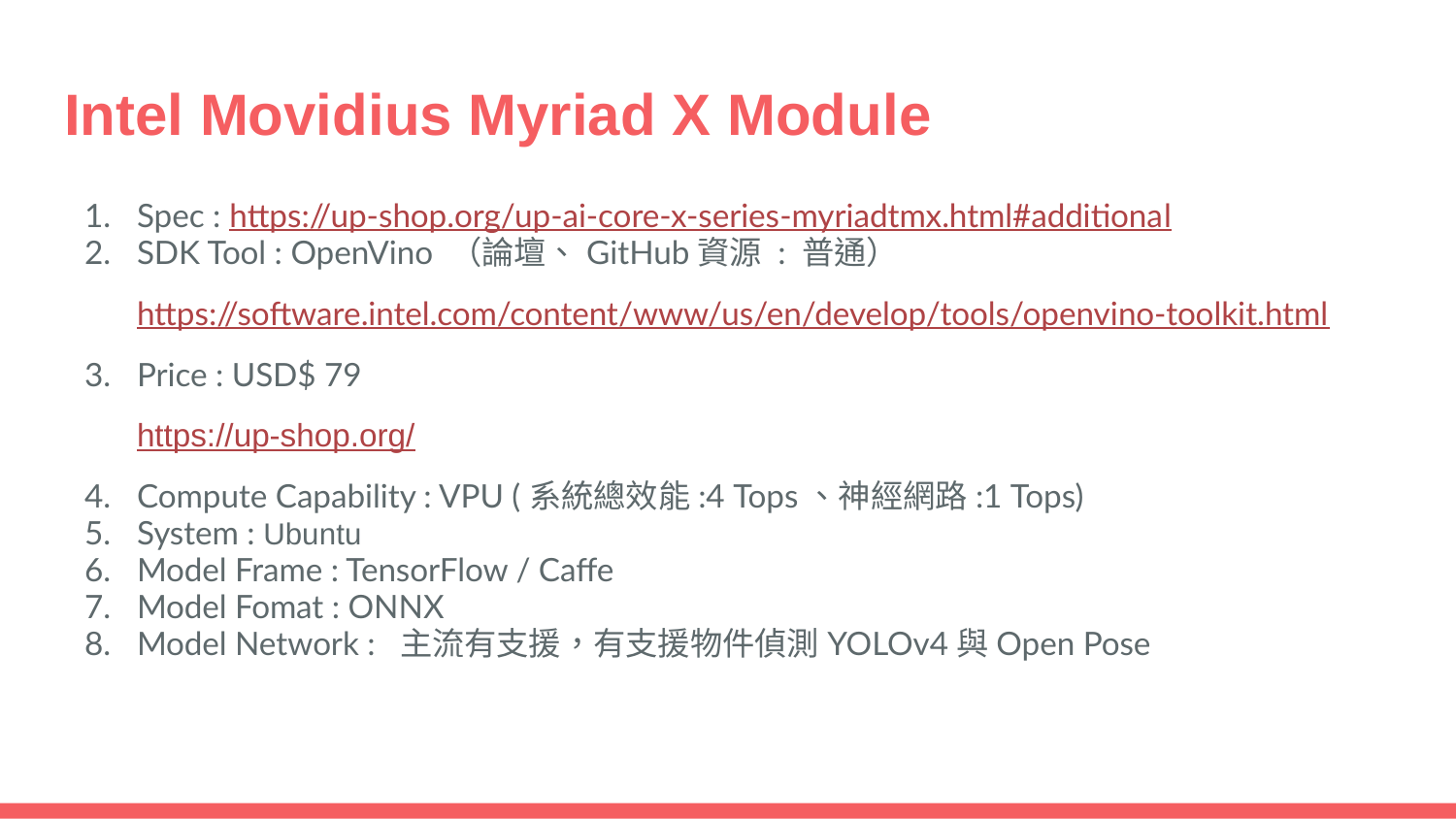

# Intel Movidius Myriad X Module
Spec : https://up-shop.org/up-ai-core-x-series-myriadtmx.html#additional
SDK Tool : OpenVino （論壇、GitHub資源 : 普通）
https://software.intel.com/content/www/us/en/develop/tools/openvino-toolkit.html
Price : USD$ 79
https://up-shop.org/
Compute Capability : VPU (系統總效能:4 Tops、神經網路:1 Tops)
System : Ubuntu
Model Frame : TensorFlow / Caffe
Model Fomat : ONNX
Model Network :  主流有支援，有支援物件偵測YOLOv4與Open Pose